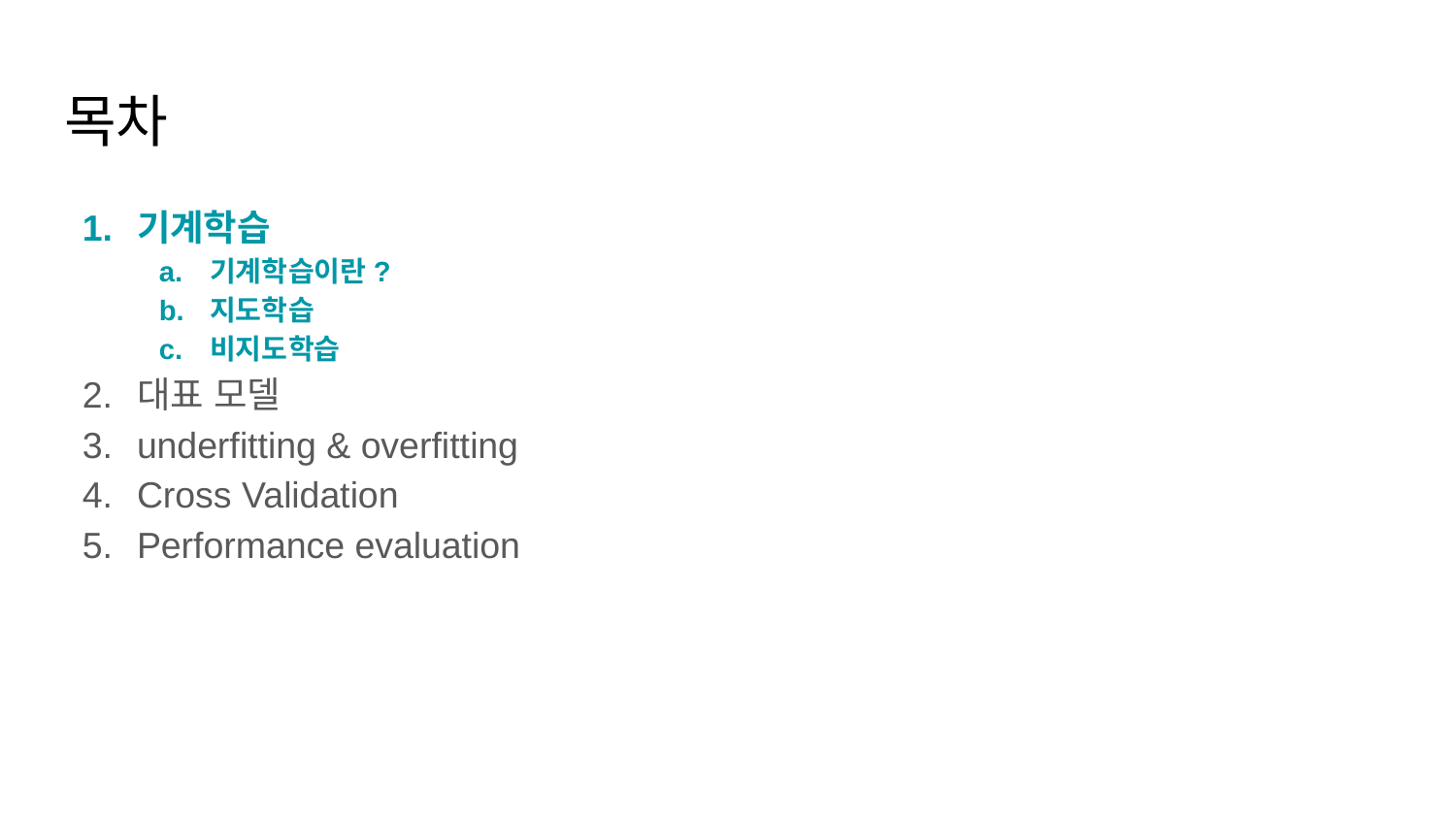

# 목차
기계학습
기계학습이란?
지도학습
비지도학습
대표 모델
underfitting & overfitting
Cross Validation
Performance evaluation